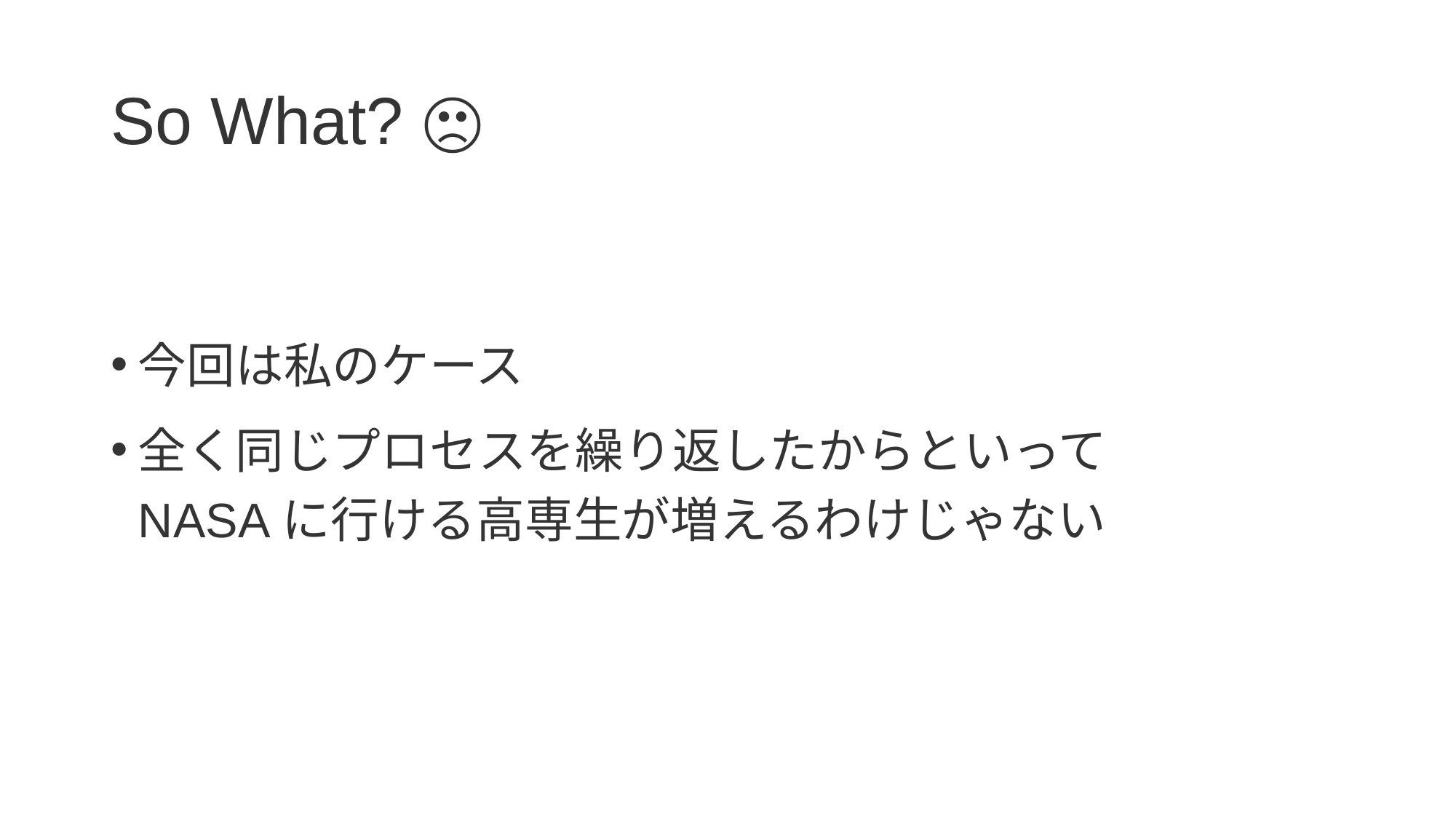

# So What? 🙁
今回は私のケース
全く同じプロセスを繰り返したからといって
NASAに行ける高専生が増えるわけじゃない